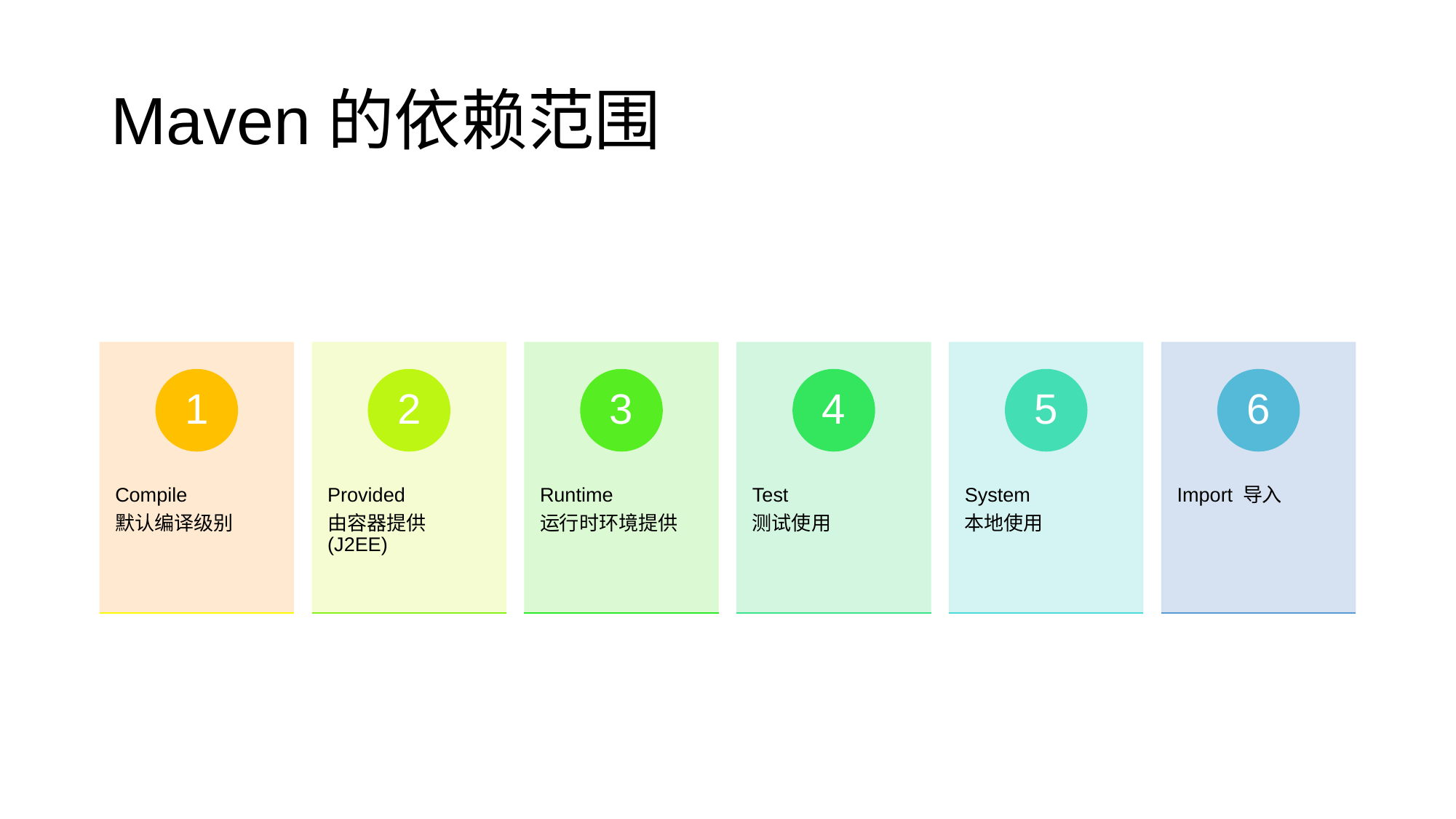

# Maven的依赖范围
Compile
默认编译级别
1
Provided
由容器提供 (J2EE)
2
Runtime
运行时环境提供
3
Test
测试使用
4
System
本地使用
5
Import 导入
6